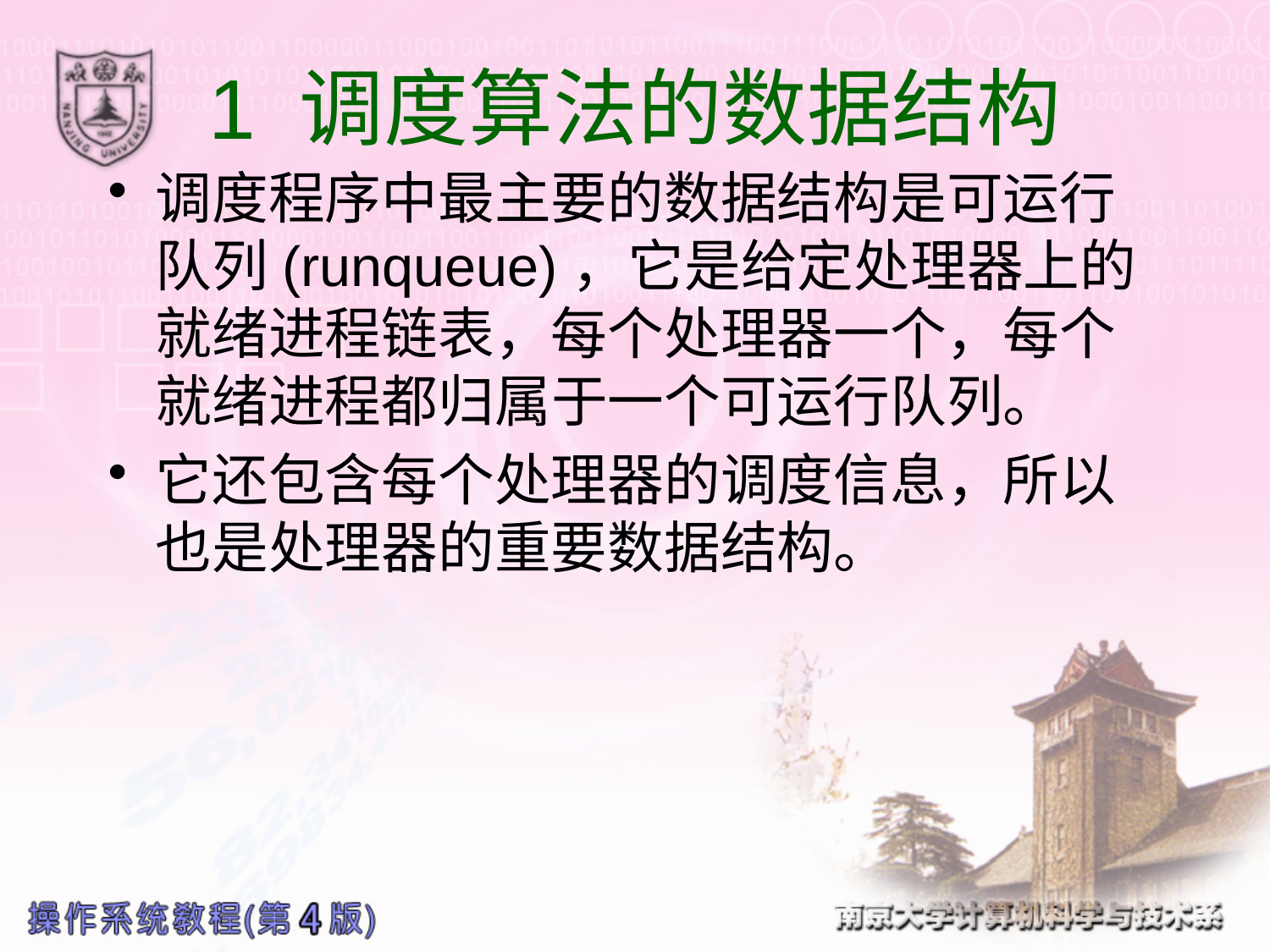

# 1 调度算法的数据结构
调度程序中最主要的数据结构是可运行队列(runqueue)，它是给定处理器上的就绪进程链表，每个处理器一个，每个就绪进程都归属于一个可运行队列。
它还包含每个处理器的调度信息，所以也是处理器的重要数据结构。